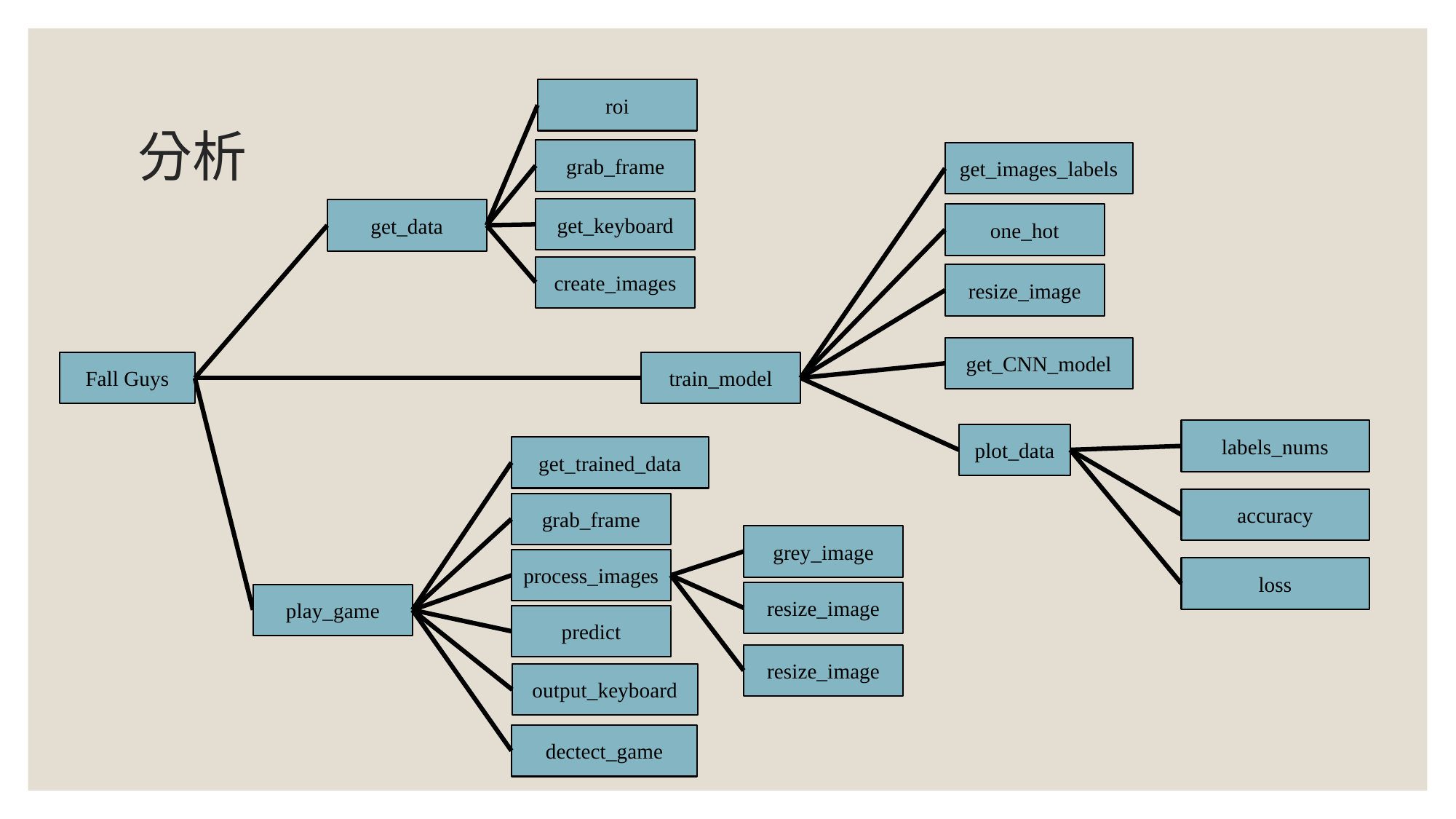

# 分析
roi
grab_frame
get_keyboard
get_data
create_images
get_images_labels
one_hot
resize_image
get_CNN_model
train_model
labels_nums
plot_data
accuracy
loss
Fall Guys
get_trained_data
grab_frame
grey_image
process_images
resize_image
play_game
predict
resize_image
output_keyboard
dectect_game